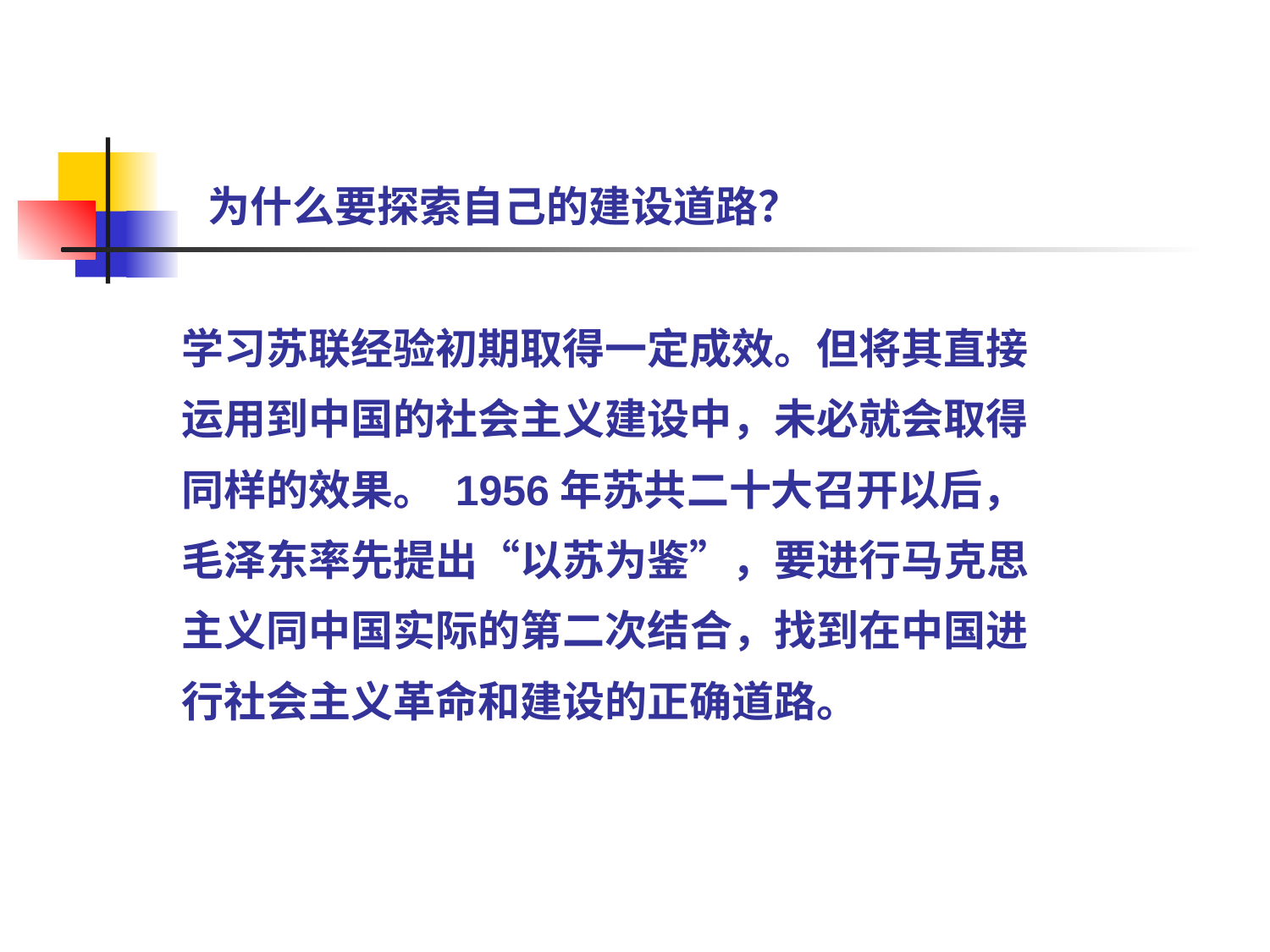

为什么要探索自己的建设道路？
学习苏联经验初期取得一定成效。但将其直接运用到中国的社会主义建设中，未必就会取得同样的效果。 1956年苏共二十大召开以后，毛泽东率先提出“以苏为鉴”，要进行马克思主义同中国实际的第二次结合，找到在中国进行社会主义革命和建设的正确道路。